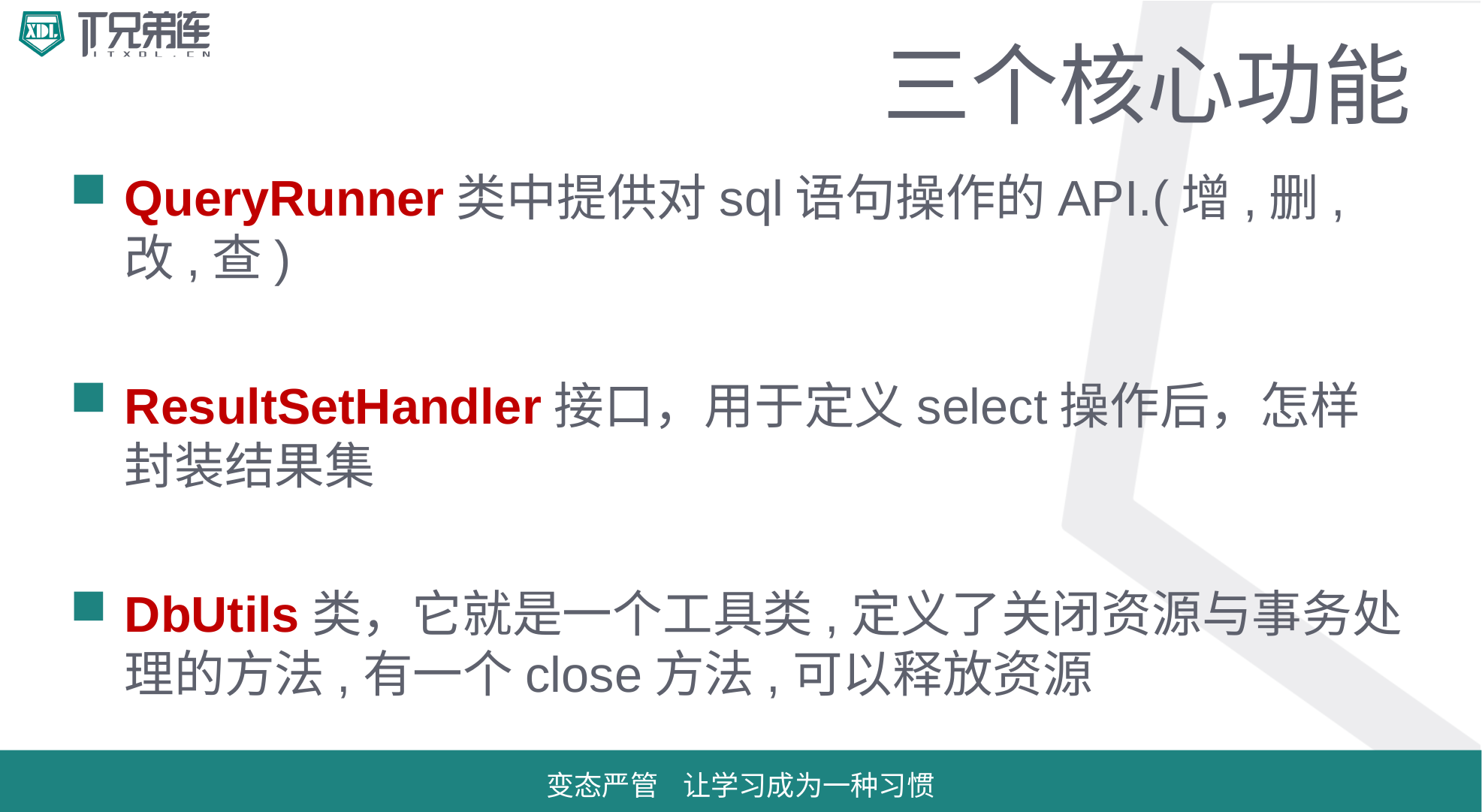

# 三个核心功能
QueryRunner类中提供对sql语句操作的API.(增,删,改,查)

ResultSetHandler接口，用于定义select操作后，怎样封装结果集

DbUtils类，它就是一个工具类,定义了关闭资源与事务处理的方法,有一个close方法,可以释放资源